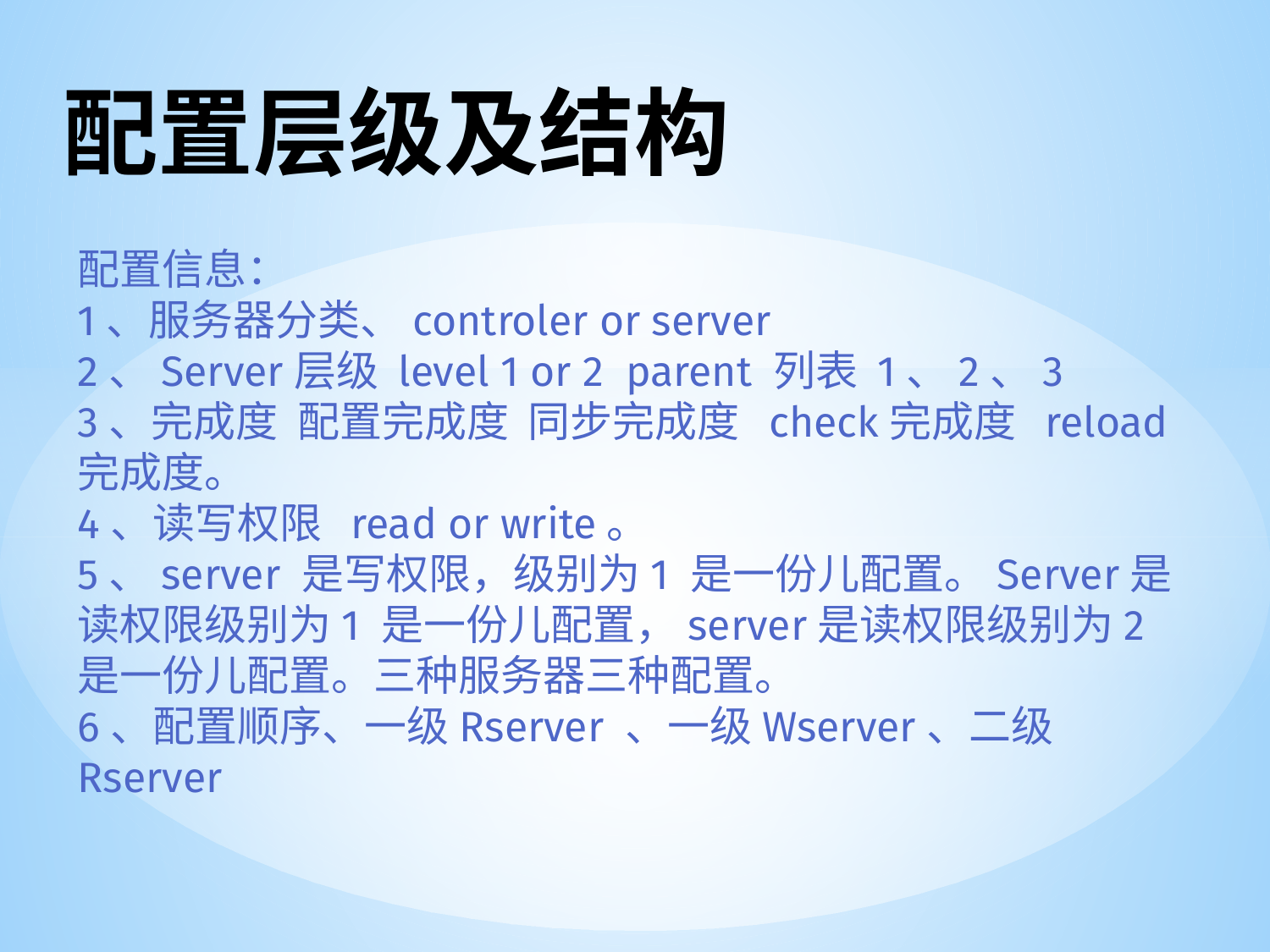

# 配置层级及结构
配置信息：
1、服务器分类、controler or server
2、Server层级 level 1 or 2  parent 列表 1、2、3
3、完成度  配置完成度  同步完成度  check完成度  reload完成度。
4、读写权限  read or write。
5、server 是写权限，级别为1 是一份儿配置。Server是读权限级别为1 是一份儿配置，server是读权限级别为2 是一份儿配置。三种服务器三种配置。
6、配置顺序、一级Rserver 、一级Wserver、二级Rserver